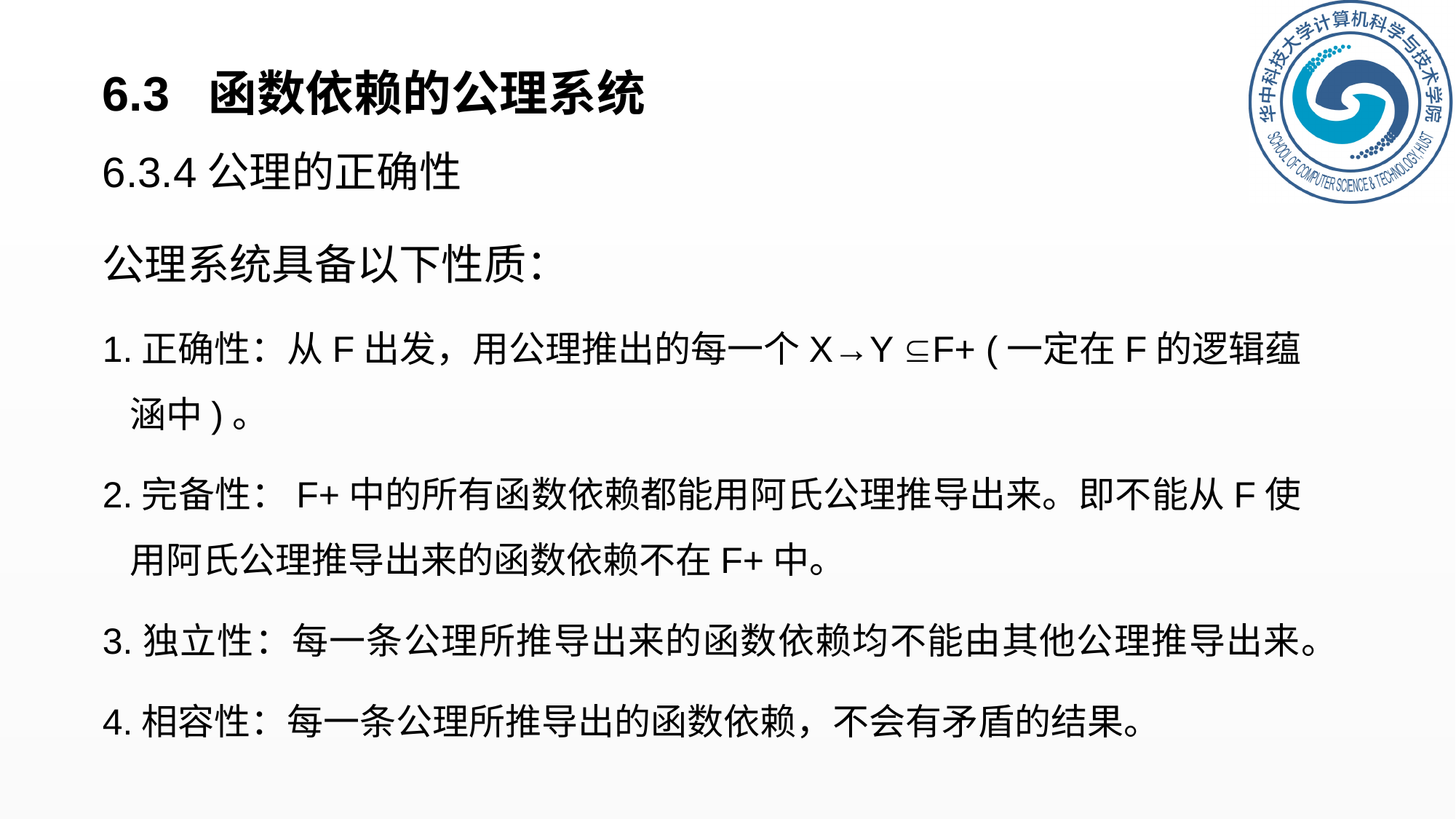

# 6.3  函数依赖的公理系统
6.3.4公理的正确性
公理系统具备以下性质：
1.正确性：从F出发，用公理推出的每一个X→Y ⊆F+ (一定在F的逻辑蕴涵中)。
2.完备性：F+中的所有函数依赖都能用阿氏公理推导出来。即不能从F使用阿氏公理推导出来的函数依赖不在F+中。
3.独立性：每一条公理所推导出来的函数依赖均不能由其他公理推导出来。
4.相容性：每一条公理所推导出的函数依赖，不会有矛盾的结果。